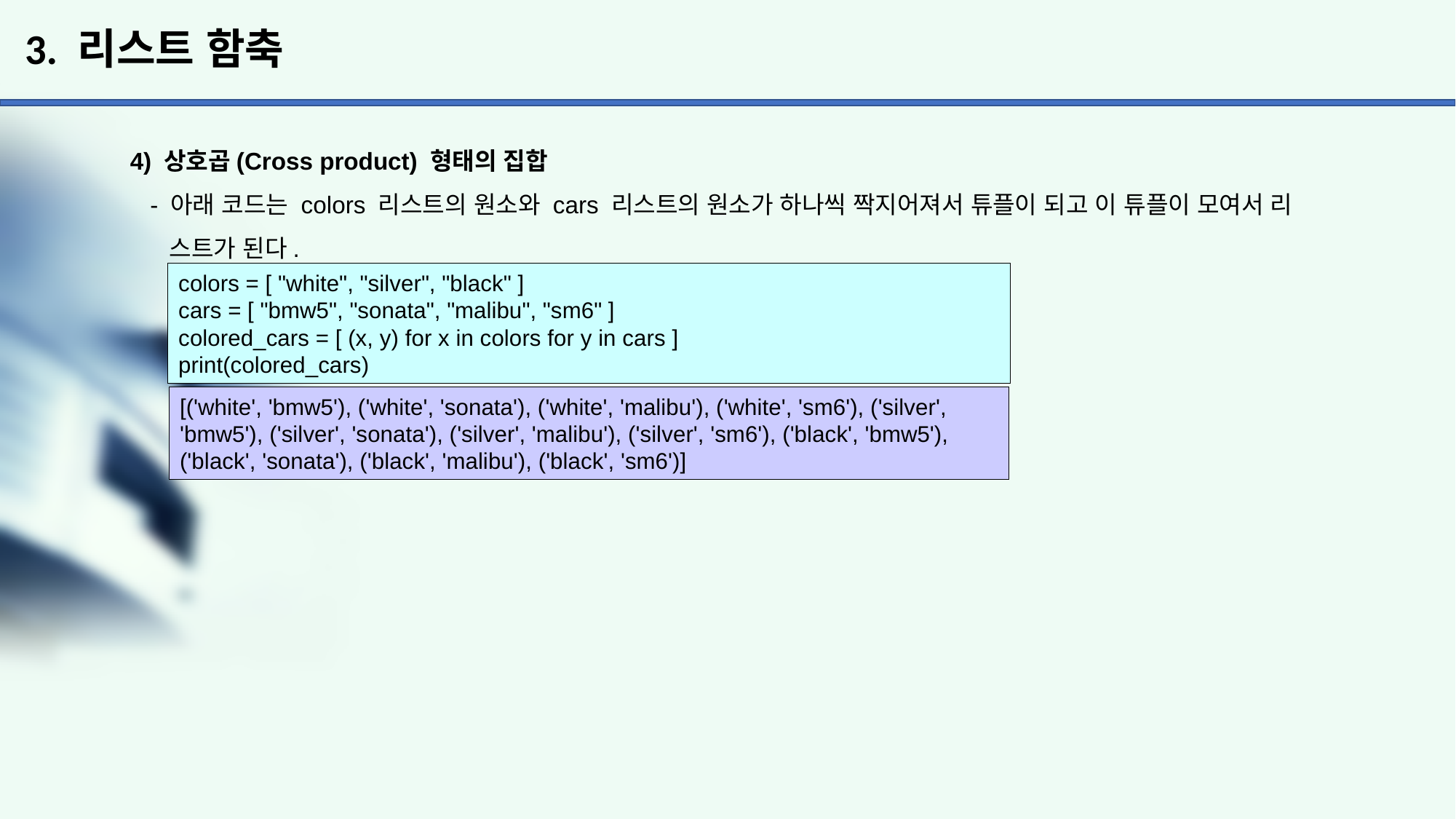

# 3. 리스트 함축
4) 상호곱(Cross product) 형태의 집합
   - 아래 코드는 colors 리스트의 원소와 cars 리스트의 원소가 하나씩 짝지어져서 튜플이 되고 이 튜플이 모여서 리
     스트가 된다.
colors = [ "white", "silver", "black" ]
cars = [ "bmw5", "sonata", "malibu", "sm6" ]
colored_cars = [ (x, y) for x in colors for y in cars ]
print(colored_cars)
[('white', 'bmw5'), ('white', 'sonata'), ('white', 'malibu'), ('white', 'sm6'), ('silver', 'bmw5'), ('silver', 'sonata'), ('silver', 'malibu'), ('silver', 'sm6'), ('black', 'bmw5'), ('black', 'sonata'), ('black', 'malibu'), ('black', 'sm6')]